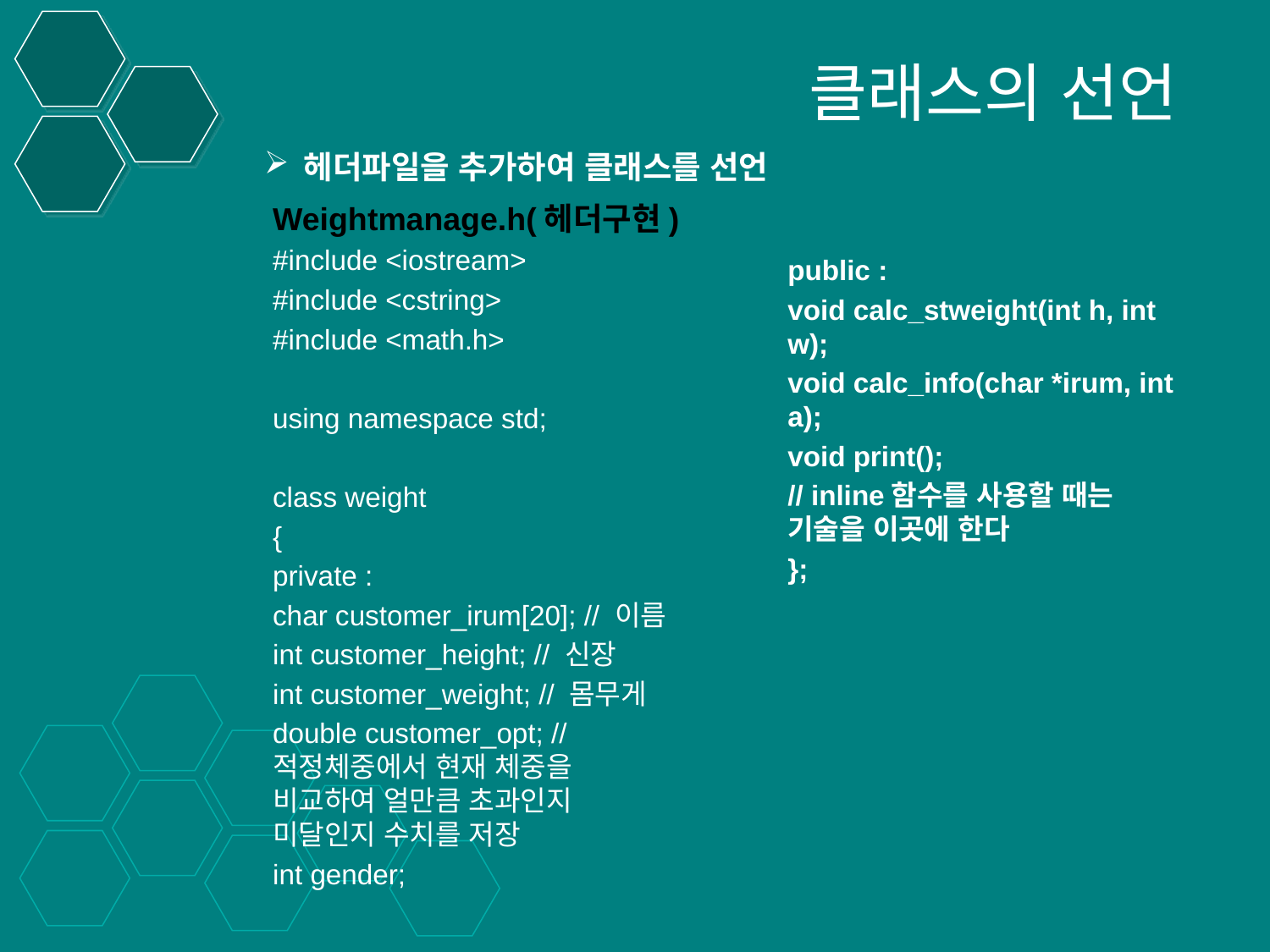

# 클래스의 선언
헤더파일을 추가하여 클래스를 선언
Weightmanage.h(헤더구현)
#include <iostream>
#include <cstring>
#include <math.h>

using namespace std;

class weight
{
private :
char customer_irum[20]; // 이름
int customer_height; // 신장
int customer_weight; // 몸무게
double customer_opt; // 적정체중에서 현재 체중을 비교하여 얼만큼 초과인지 미달인지 수치를 저장
int gender;
public :
void calc_stweight(int h, int w);
void calc_info(char *irum, int a);
void print();
// inline함수를 사용할 때는 기술을 이곳에 한다
};